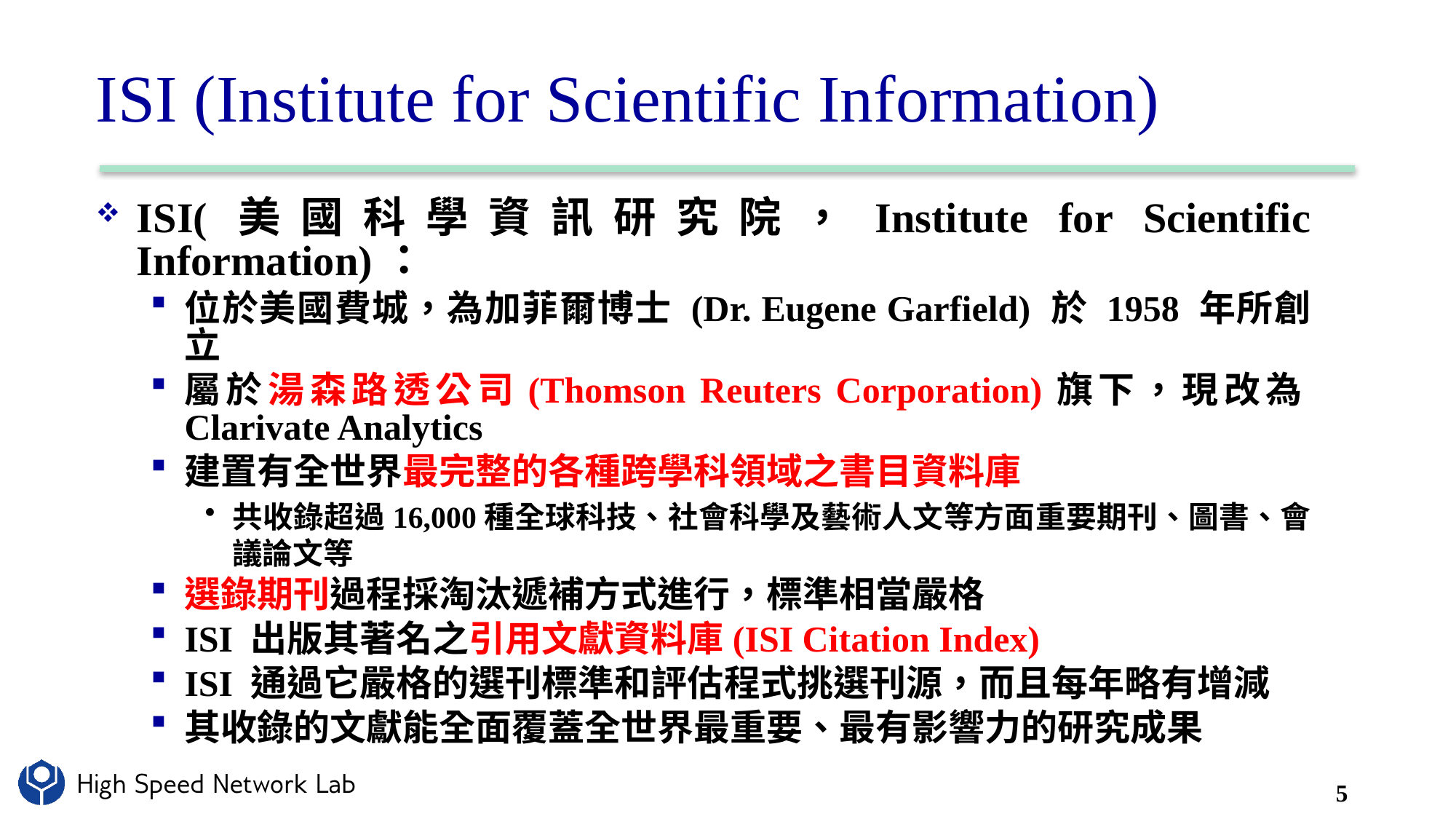

# ISI (Institute for Scientific Information)
ISI(美國科學資訊研究院，Institute for Scientific Information)：
位於美國費城，為加菲爾博士 (Dr. Eugene Garfield) 於 1958 年所創立
屬於湯森路透公司(Thomson Reuters Corporation)旗下，現改為Clarivate Analytics
建置有全世界最完整的各種跨學科領域之書目資料庫
共收錄超過16,000種全球科技、社會科學及藝術人文等方面重要期刊、圖書、會議論文等
選錄期刊過程採淘汰遞補方式進行，標準相當嚴格
ISI 出版其著名之引用文獻資料庫(ISI Citation Index)
ISI 通過它嚴格的選刊標準和評估程式挑選刊源，而且每年略有增減
其收錄的文獻能全面覆蓋全世界最重要、最有影響力的研究成果
5